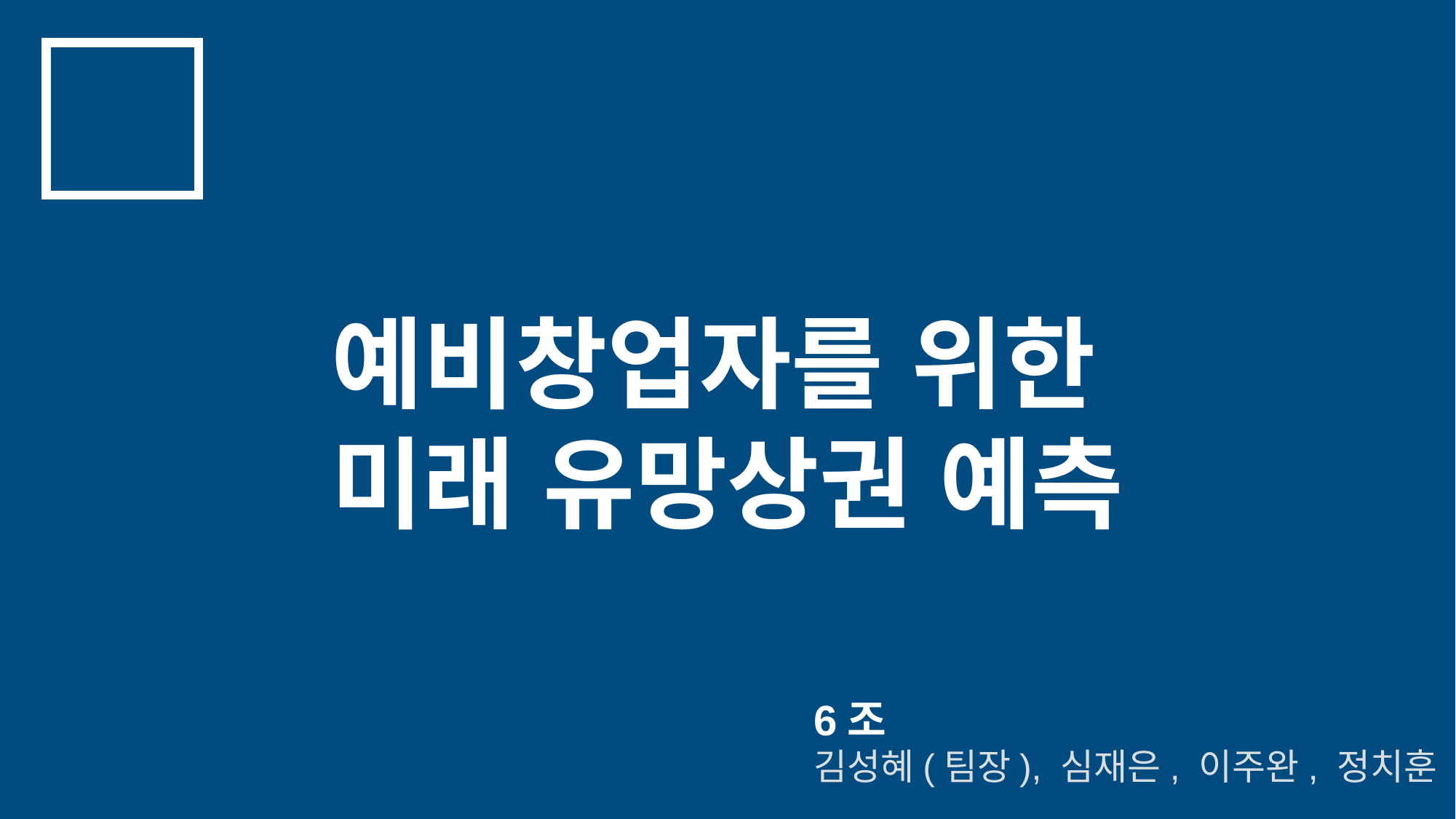

예비창업자를 위한
미래 유망상권 예측
6조
김성혜(팀장), 심재은, 이주완, 정치훈